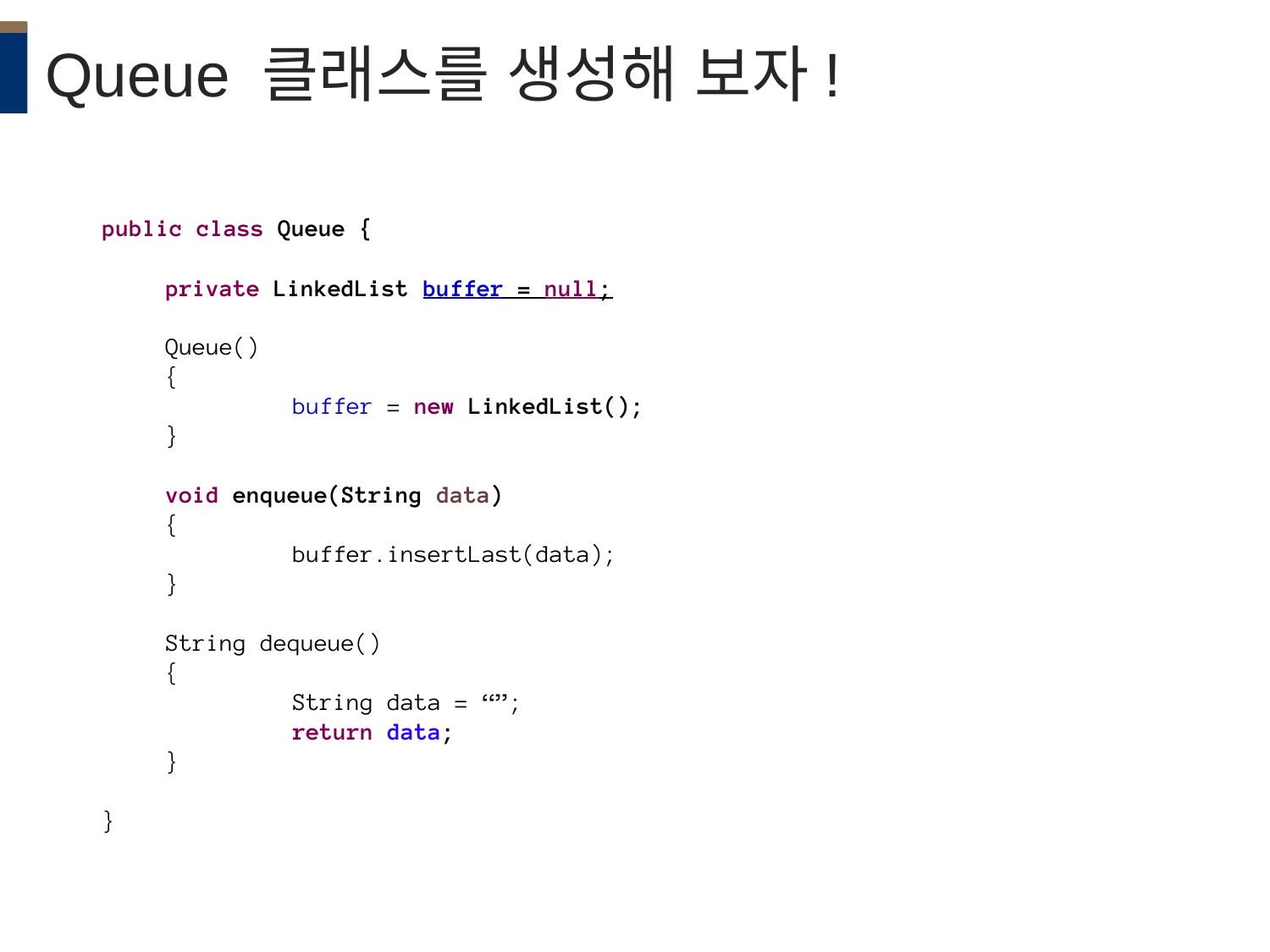

# Queue 클래스를 생성해 보자!
public class Queue {

private LinkedList buffer = null;

Queue()
{
	buffer = new LinkedList();
}

void enqueue(String data)
{
	buffer.insertLast(data);
}

String dequeue()
{
	String data = “”;
	return data;
}

}